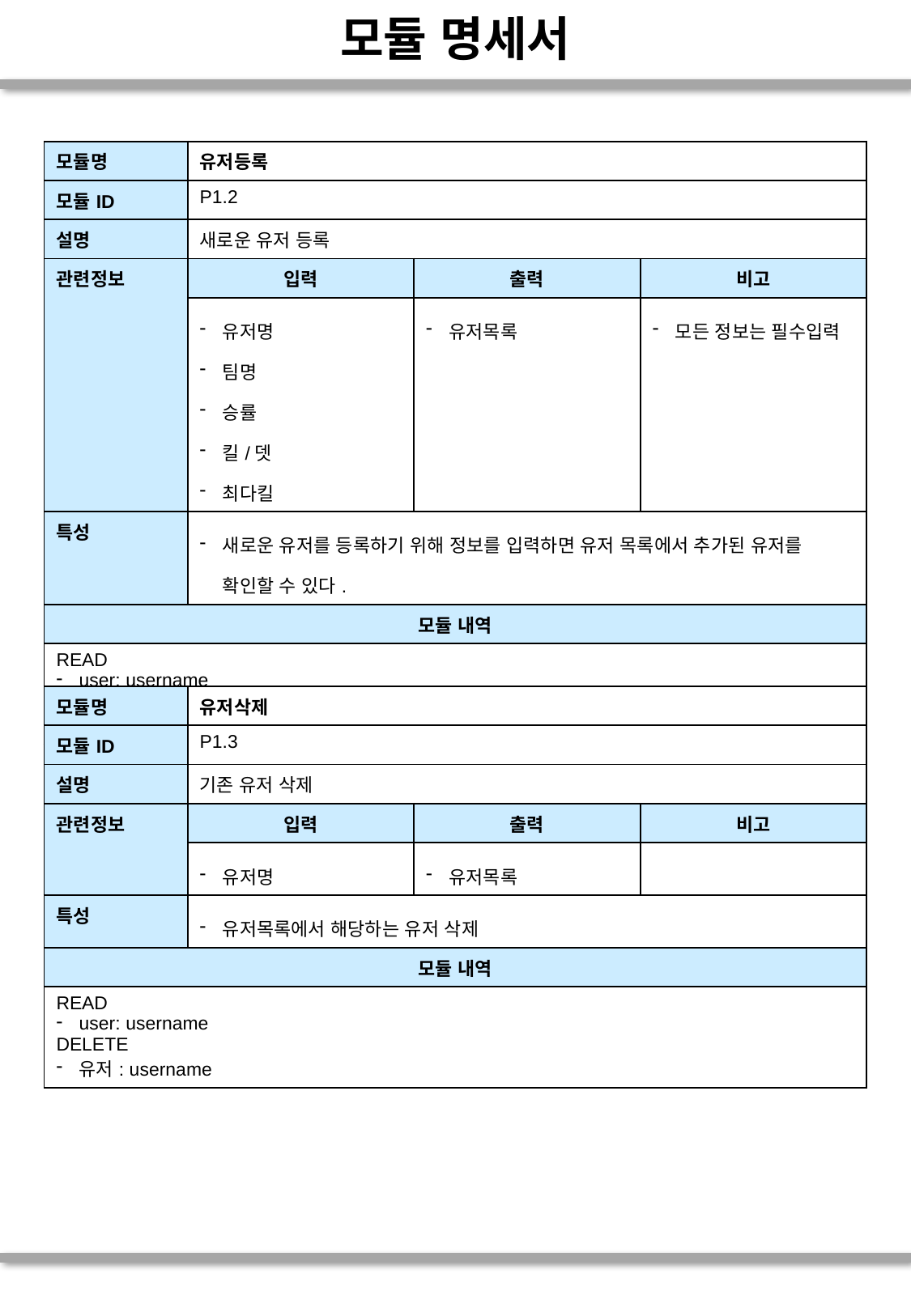

# 모듈 명세서
| 모듈명 | 유저등록 |  |  |
| --- | --- | --- | --- |
| 모듈ID | P1.2 |  |  |
| 설명 | 새로운 유저 등록 |  |  |
| 관련정보 | 입력 | 출력 | 비고 |
|  | 유저명 팀명 승률 킬/뎃 최다킬 | 유저목록 | 모든 정보는 필수입력 |
| 특성 | 새로운 유저를 등록하기 위해 정보를 입력하면 유저 목록에서 추가된 유저를 확인할 수 있다. |  |  |
| 모듈 내역 |  |  |  |
| READ user: username CREATE 유저 정보: 유저명, 팀명, 승률, 킬/뎃, 최다킬 |  |  |  |
| 모듈명 | 유저삭제 |  |  |
| --- | --- | --- | --- |
| 모듈ID | P1.3 |  |  |
| 설명 | 기존 유저 삭제 |  |  |
| 관련정보 | 입력 | 출력 | 비고 |
|  | 유저명 | 유저목록 |  |
| 특성 | 유저목록에서 해당하는 유저 삭제 |  |  |
| 모듈 내역 |  |  |  |
| READ user: username DELETE 유저: username |  |  |  |